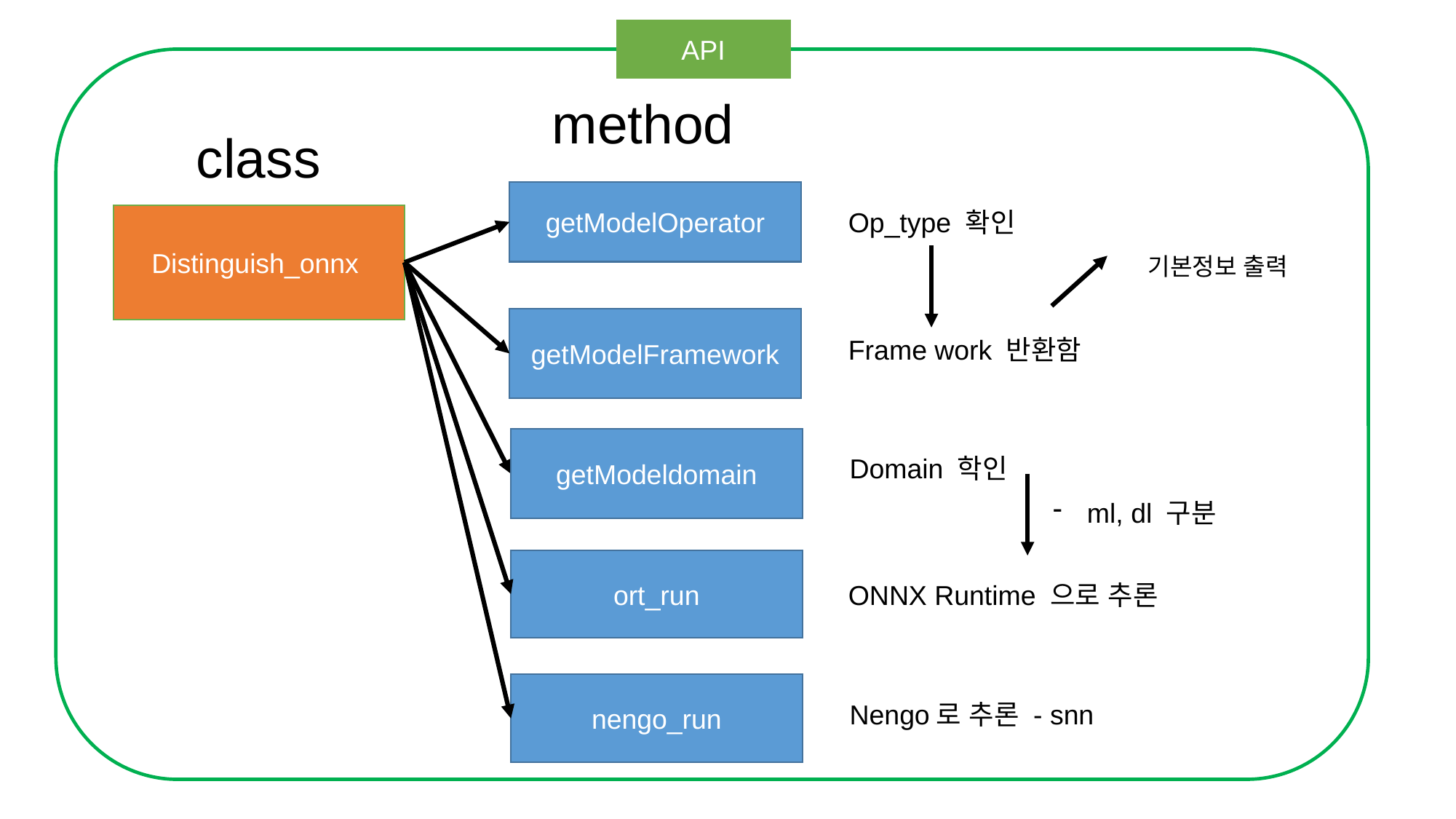

API

method
class
getModelOperator
Op_type 확인
Distinguish_onnx
기본정보 출력
getModelFramework
Frame work 반환함
getModeldomain
Domain 학인
ml, dl 구분
ort_run
ONNX Runtime 으로 추론
nengo_run
Nengo로 추론 - snn